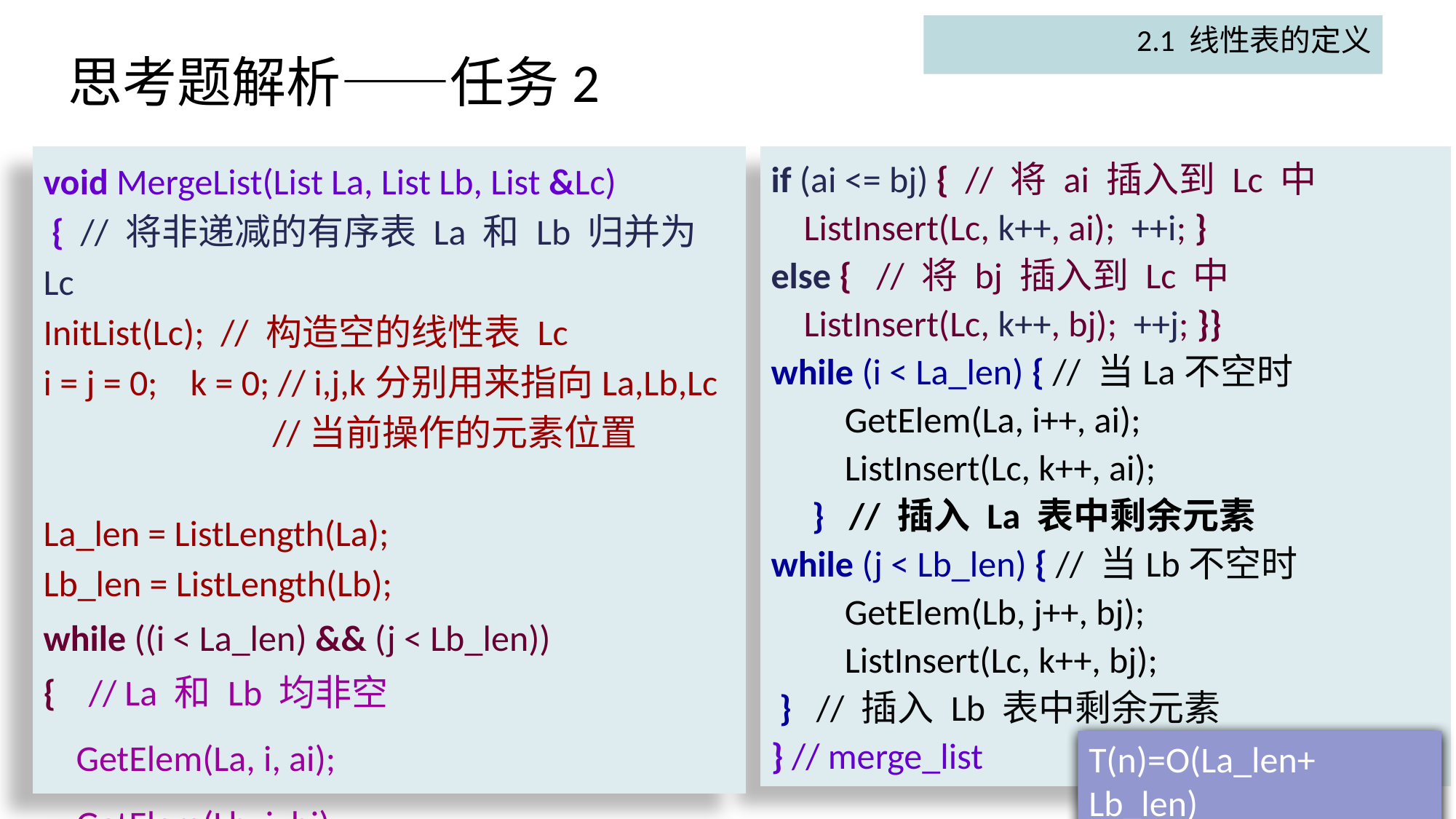

2.1 线性表的定义

# 思考题解析——任务2
void MergeList(List La, List Lb, List &Lc)
 {  // 将非递减的有序表 La 和 Lb 归并为 Lc
InitList(Lc);  // 构造空的线性表 Lc
i = j = 0;    k = 0; // i,j,k分别用来指向La,Lb,Lc
                            //当前操作的元素位置
La_len = ListLength(La);
Lb_len = ListLength(Lb);
while ((i < La_len) && (j < Lb_len))
{    // La 和 Lb 均非空
    GetElem(La, i, ai);
    GetElem(Lb, j, bj);

if (ai <= bj) {  // 将 ai 插入到 Lc 中
    ListInsert(Lc, k++, ai);  ++i; }
else {   // 将 bj 插入到 Lc 中
    ListInsert(Lc, k++, bj);  ++j; }}
while (i < La_len) { // 当La不空时
         GetElem(La, i++, ai);
         ListInsert(Lc, k++, ai);
     }   // 插入 La 表中剩余元素
while (j < Lb_len) { // 当Lb不空时
         GetElem(Lb, j++, bj);
         ListInsert(Lc, k++, bj);
 }   // 插入 Lb 表中剩余元素
} // merge_list

T(n)=O(La_len+ Lb_len)